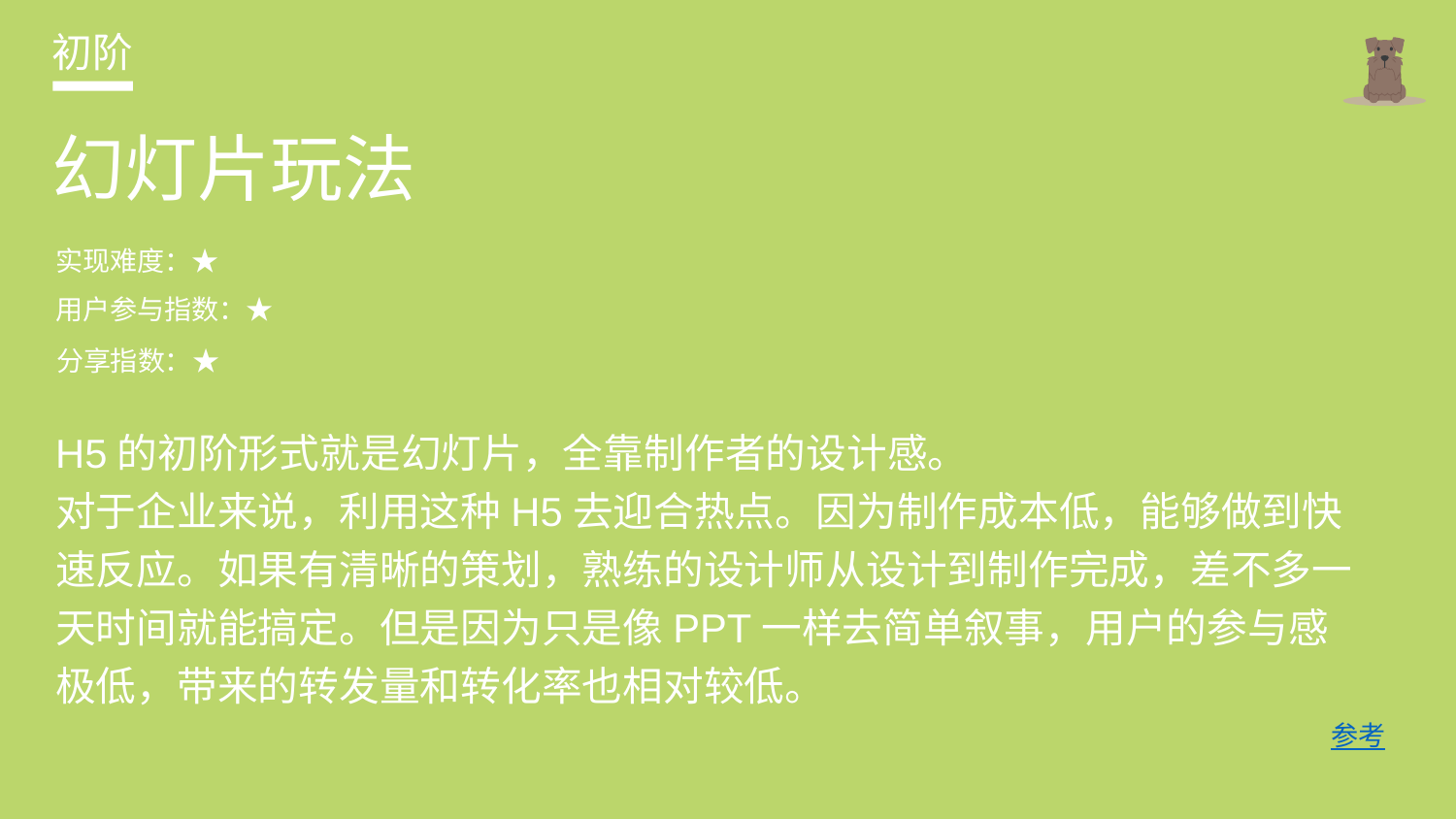

初阶

幻灯片玩法
实现难度：★
用户参与指数：★
分享指数：★
H5的初阶形式就是幻灯片，全靠制作者的设计感。
对于企业来说，利用这种H5去迎合热点。因为制作成本低，能够做到快
速反应。如果有清晰的策划，熟练的设计师从设计到制作完成，差不多一
天时间就能搞定。但是因为只是像PPT一样去简单叙事，用户的参与感
极低，带来的转发量和转化率也相对较低。
参考